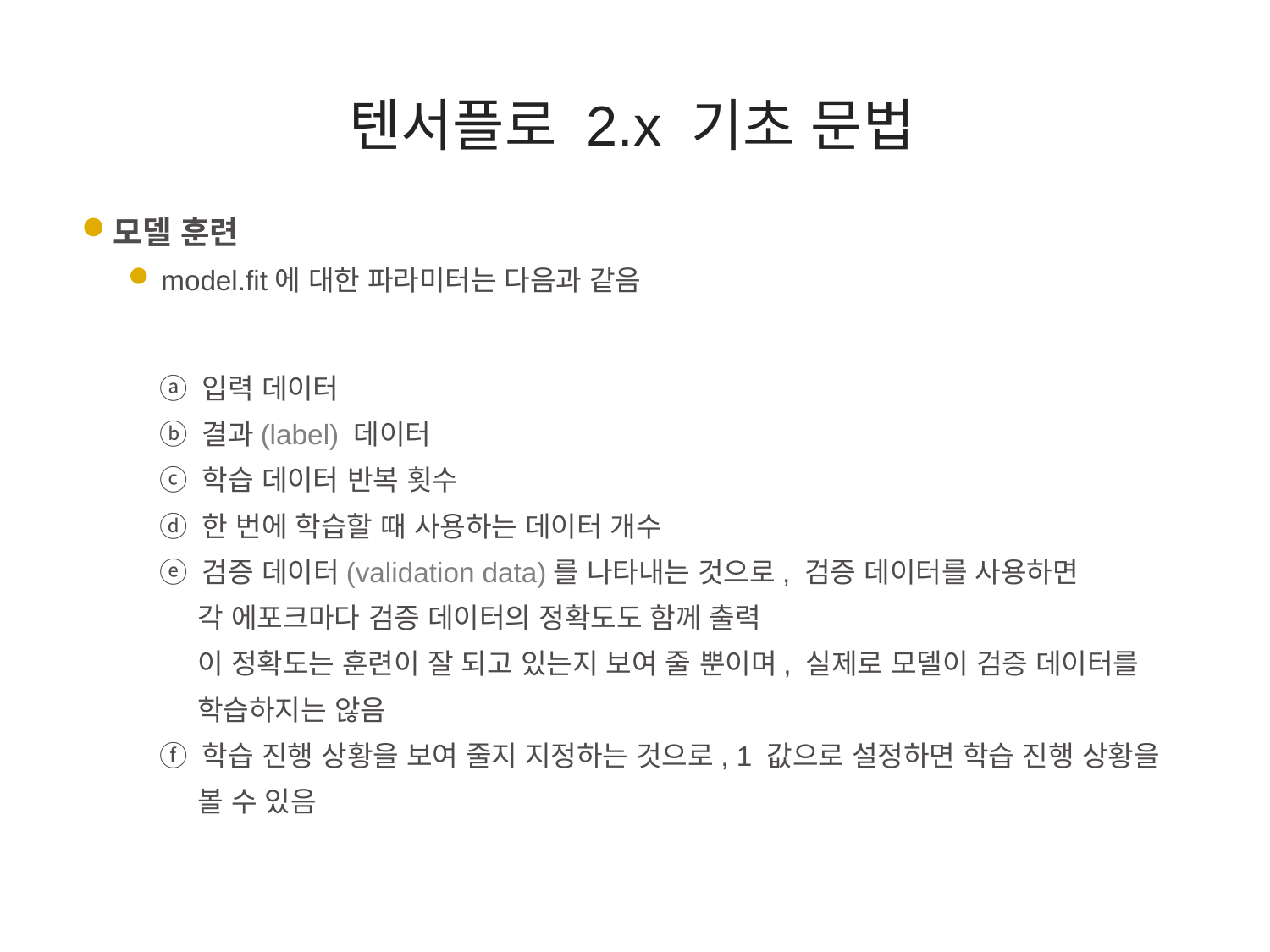

텐서플로 2.x 기초 문법
모델 훈련
model.fit에 대한 파라미터는 다음과 같음

    ⓐ 입력 데이터
    ⓑ 결과(label) 데이터
    ⓒ 학습 데이터 반복 횟수
    ⓓ 한 번에 학습할 때 사용하는 데이터 개수
    ⓔ 검증 데이터(validation data)를 나타내는 것으로, 검증 데이터를 사용하면
        각 에포크마다 검증 데이터의 정확도도 함께 출력
        이 정확도는 훈련이 잘 되고 있는지 보여 줄 뿐이며, 실제로 모델이 검증 데이터를
        학습하지는 않음
    ⓕ 학습 진행 상황을 보여 줄지 지정하는 것으로, 1 값으로 설정하면 학습 진행 상황을
        볼 수 있음